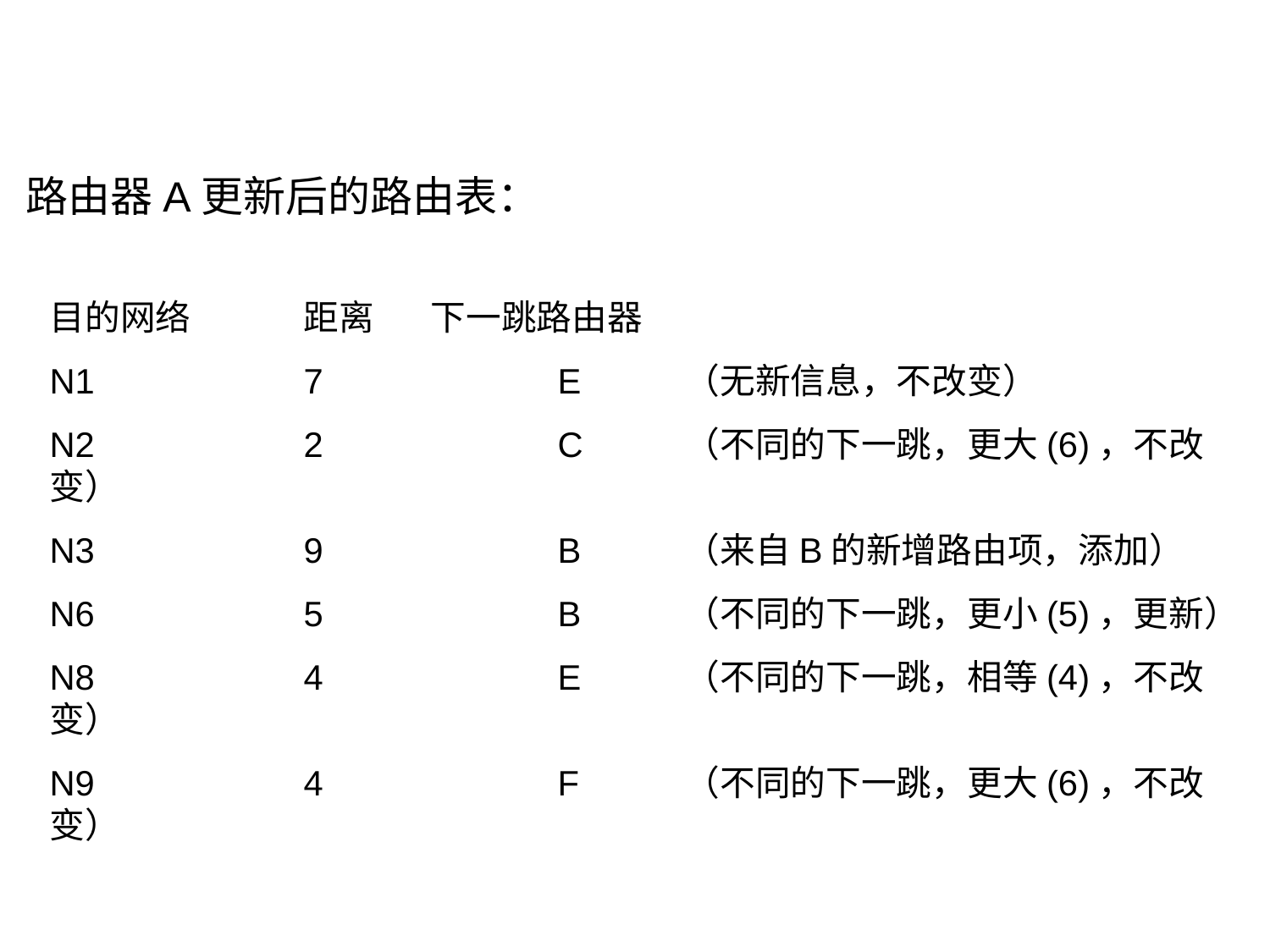

路由器A更新后的路由表：

目的网络	距离	下一跳路由器
N1		7		E	（无新信息，不改变）
N2		2		C	（不同的下一跳，更大(6)，不改变）
N3		9		B	（来自B的新增路由项，添加）
N6		5		B	（不同的下一跳，更小(5)，更新）
N8		4		E	（不同的下一跳，相等(4)，不改变）
N9		4		F	（不同的下一跳，更大(6)，不改变）